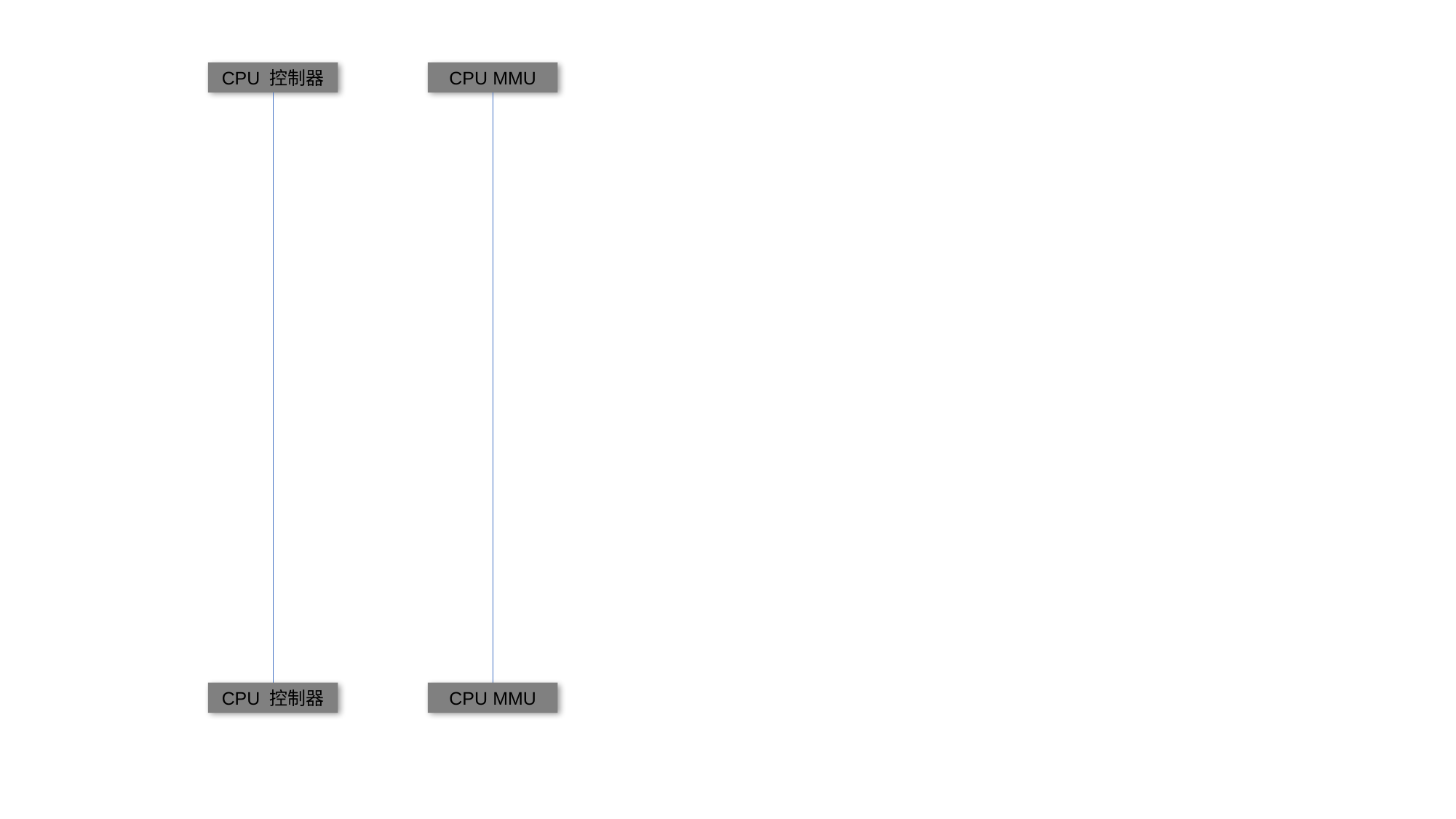

CPU 控制器
CPU MMU
CPU 控制器
CPU MMU